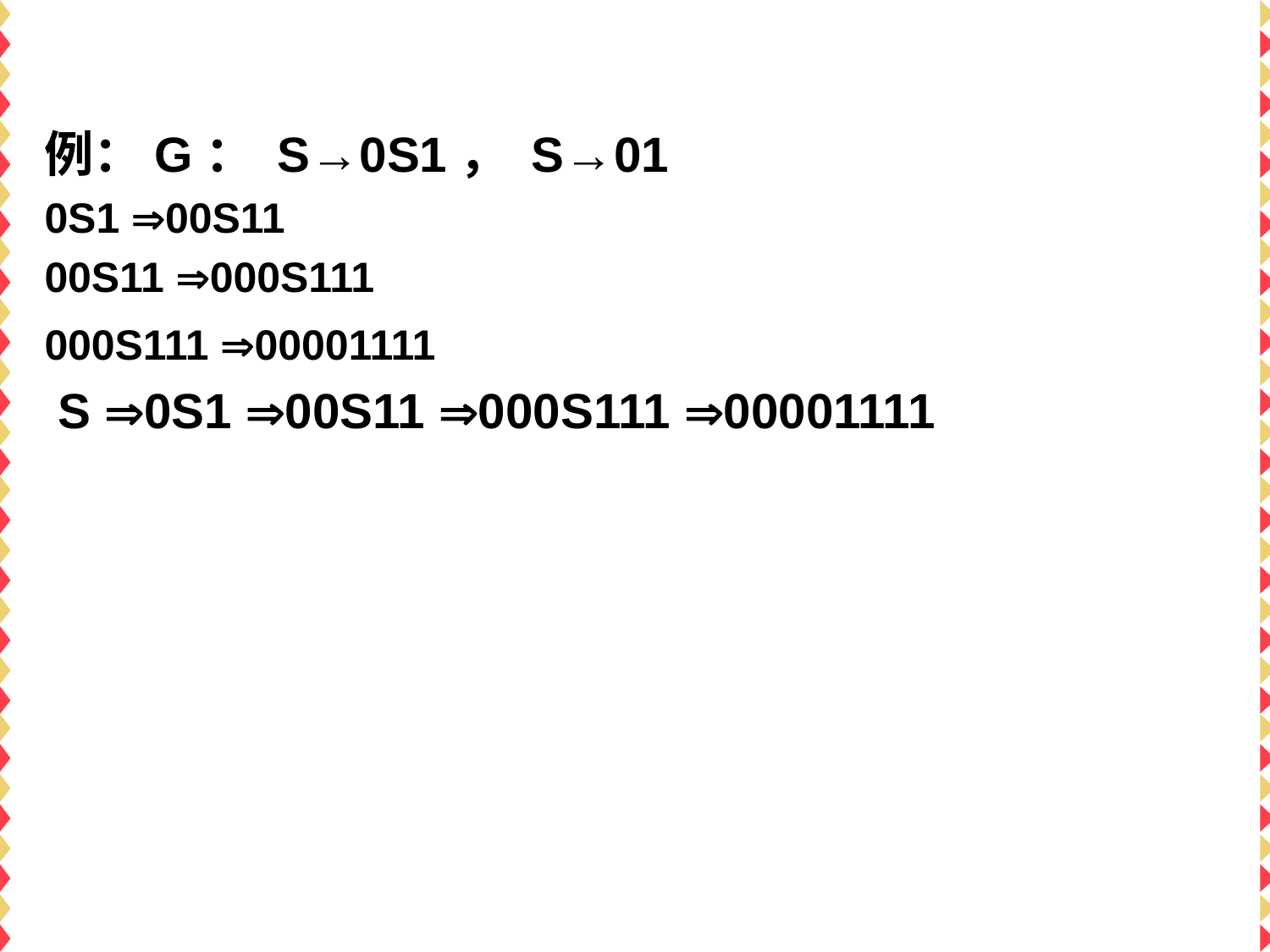

例：G： S→0S1， S→01
0S1 ⇒00S11
00S11 ⇒000S111
000S111 ⇒00001111
 S ⇒0S1 ⇒00S11 ⇒000S111 ⇒00001111